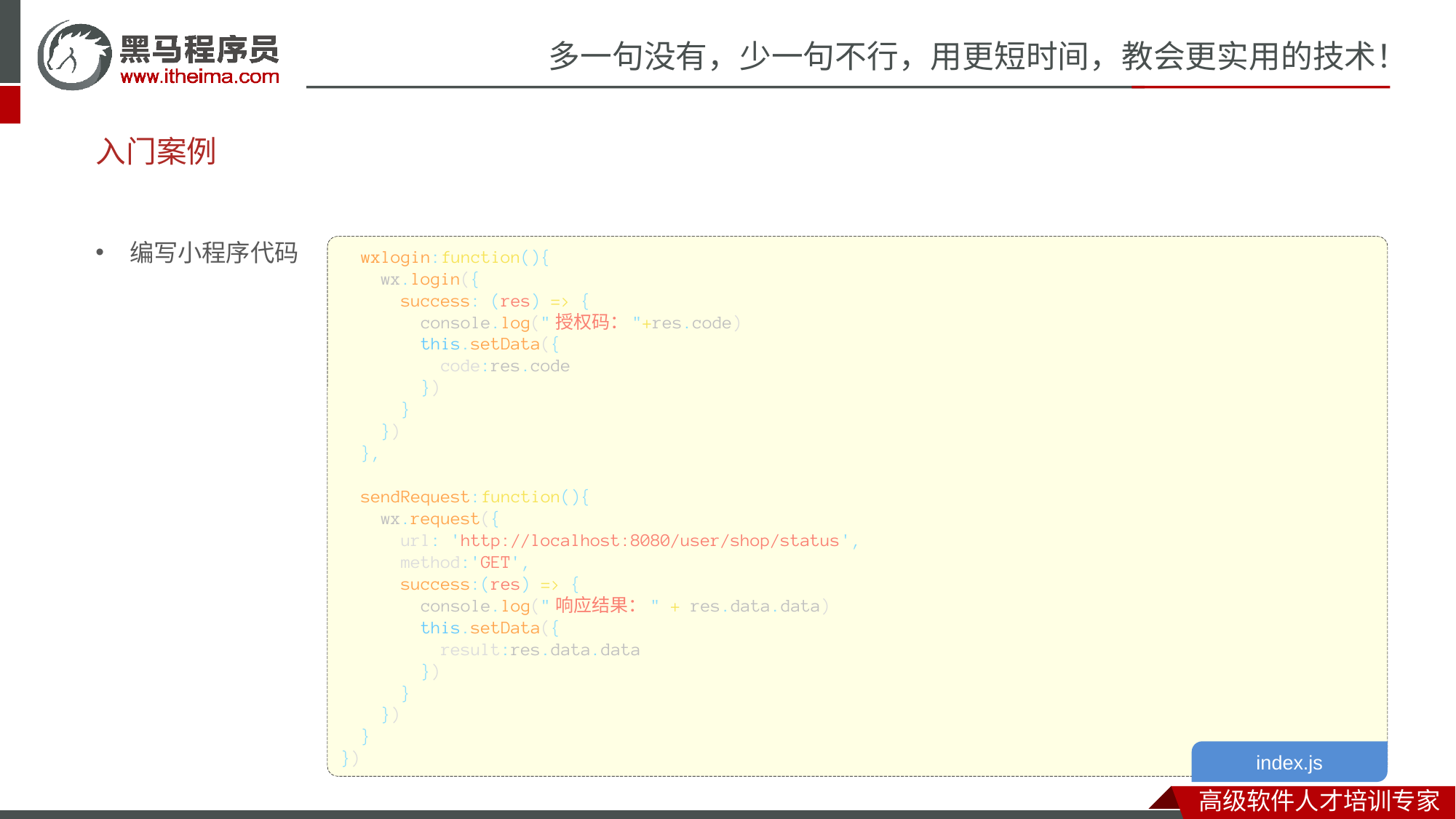

# 入门案例
编写小程序代码
  wxlogin:function(){
    wx.login({
      success: (res) => {
        console.log("授权码："+res.code)
        this.setData({
          code:res.code
        })
      }
    })
  },
  sendRequest:function(){
    wx.request({
      url: 'http://localhost:8080/user/shop/status',
      method:'GET',
      success:(res) => {
        console.log("响应结果：" + res.data.data)
        this.setData({
          result:res.data.data
        })
      }
    })
  }
})
index.js